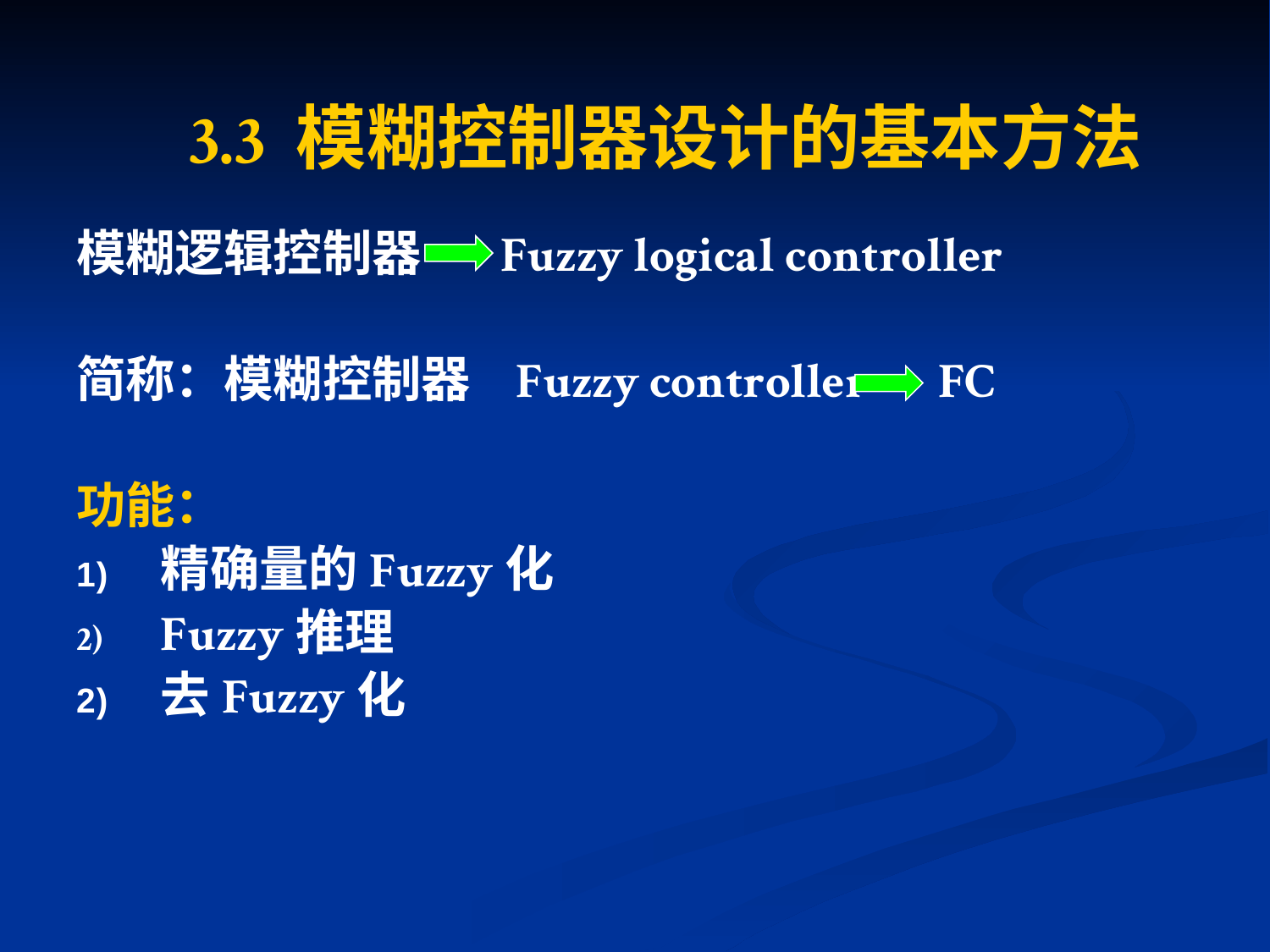

# 3.3 模糊控制器设计的基本方法
模糊逻辑控制器      Fuzzy logical controller

简称：模糊控制器   Fuzzy controller       FC

功能：
精确量的Fuzzy化
Fuzzy推理
去Fuzzy化